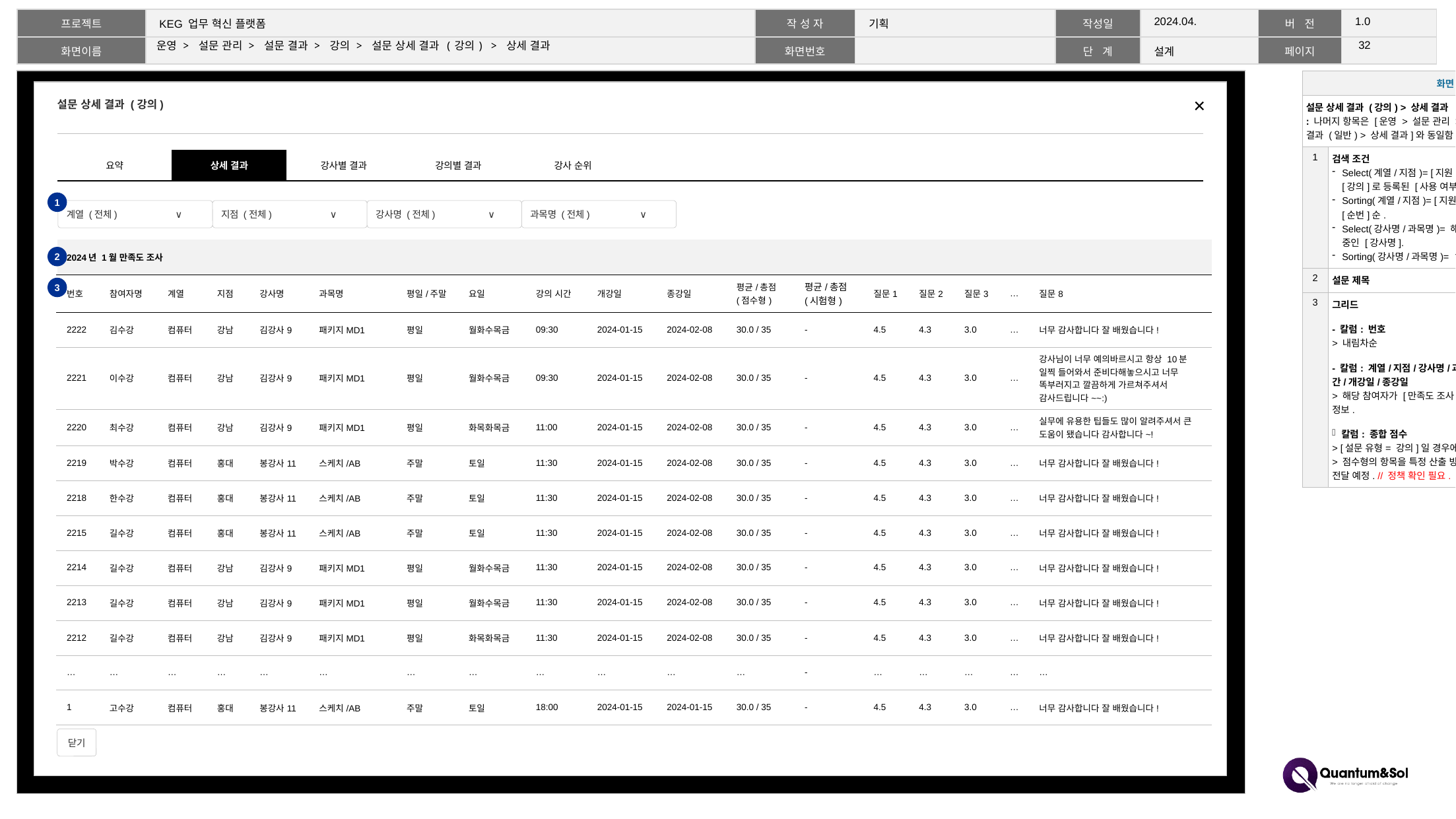

32

# 운영 > 설문 관리 > 설문 결과 > 강의 > 설문 상세 결과 (강의) > 상세 결과
| 화면 설명 |  |
| --- | --- |
| 설문 상세 결과 (강의) > 상세 결과 : 나머지 항목은 [운영 > 설문 관리 > 설문 결과 > 일반 > 설문 상세 결과 (일반) > 상세 결과]와 동일함. |  |
| 1 | 검색 조건 Select(계열/지점)= [지원 > 인사 > 조직 관리 > 조직]에서 [강의]로 등록된 [사용 여부=사용]인 계열/지점 목록. Sorting(계열/지점)= [지원 > 인사 > 조직 관리 > 조직]의 [순번]순. Select(강사명/과목명)= 해당 [계열], [지점]에 소속된 재직 중인 [강사명]. Sorting(강사명/과목명)= ㄱㄴㄷ순. |
| 2 | 설문 제목 |
| 3 | 그리드 - 칼럼: 번호 > 내림차순 - 칼럼: 계열/지점/강사명/과목명/평일주말/요일/강의 시간/개강일/종강일 > 해당 참여자가 [만족도 조사] 버튼을 눌러 설문에 참여한 [강의] 정보. 칼럼: 종합 점수 > [설문 유형= 강의]일 경우에만 존재하는 항목. > 점수형의 항목을 특정 산출 방식에 따라 추출하는 값. 산출식 추후 전달 예정. // 정책 확인 필요. |
설문 상세 결과 (강의)
닫기
| 요약 | 상세 결과 | 강사별 결과 | 강의별 결과 | 강사 순위 |  |  |  |  |  |
| --- | --- | --- | --- | --- | --- | --- | --- | --- | --- |
1
계열 (전체)                      ∨
지점 (전체)                      ∨
강사명 (전체)                    ∨
과목명 (전체)                   ∨
| 2024년 1월 만족도 조사 |  |  |  |  |  |  |  |  |  |  |  |  |  |  |  |  |  |
| --- | --- | --- | --- | --- | --- | --- | --- | --- | --- | --- | --- | --- | --- | --- | --- | --- | --- |
| 번호 | 참여자명 | 계열 | 지점 | 강사명 | 과목명 | 평일/주말 | 요일 | 강의 시간 | 개강일 | 종강일 | 평균/총점 (점수형) | 평균/총점 (시험형) | 질문1 | 질문2 | 질문3 | … | 질문8 |
| 2222 | 김수강 | 컴퓨터 | 강남 | 김강사9 | 패키지MD1 | 평일 | 월화수목금 | 09:30 | 2024-01-15 | 2024-02-08 | 30.0 / 35 | - | 4.5 | 4.3 | 3.0 | … | 너무 감사합니다 잘 배웠습니다! |
| 2221 | 이수강 | 컴퓨터 | 강남 | 김강사9 | 패키지MD1 | 평일 | 월화수목금 | 09:30 | 2024-01-15 | 2024-02-08 | 30.0 / 35 | - | 4.5 | 4.3 | 3.0 | … | 강사님이 너무 예의바르시고 항상 10분 일찍 들어와서 준비다해놓으시고 너무 똑부러지고 깔끔하게 가르쳐주셔서 감사드립니다~~:) |
| 2220 | 최수강 | 컴퓨터 | 강남 | 김강사9 | 패키지MD1 | 평일 | 화목화목금 | 11:00 | 2024-01-15 | 2024-02-08 | 30.0 / 35 | - | 4.5 | 4.3 | 3.0 | … | 실무에 유용한 팁들도 많이 알려주셔서 큰 도움이 됐습니다 감사합니다~! |
| 2219 | 박수강 | 컴퓨터 | 홍대 | 봉강사11 | 스케치/AB | 주말 | 토일 | 11:30 | 2024-01-15 | 2024-02-08 | 30.0 / 35 | - | 4.5 | 4.3 | 3.0 | … | 너무 감사합니다 잘 배웠습니다! |
| 2218 | 한수강 | 컴퓨터 | 홍대 | 봉강사11 | 스케치/AB | 주말 | 토일 | 11:30 | 2024-01-15 | 2024-02-08 | 30.0 / 35 | - | 4.5 | 4.3 | 3.0 | … | 너무 감사합니다 잘 배웠습니다! |
| 2215 | 길수강 | 컴퓨터 | 홍대 | 봉강사11 | 스케치/AB | 주말 | 토일 | 11:30 | 2024-01-15 | 2024-02-08 | 30.0 / 35 | - | 4.5 | 4.3 | 3.0 | … | 너무 감사합니다 잘 배웠습니다! |
| 2214 | 길수강 | 컴퓨터 | 강남 | 김강사9 | 패키지MD1 | 평일 | 월화수목금 | 11:30 | 2024-01-15 | 2024-02-08 | 30.0 / 35 | - | 4.5 | 4.3 | 3.0 | … | 너무 감사합니다 잘 배웠습니다! |
| 2213 | 길수강 | 컴퓨터 | 강남 | 김강사9 | 패키지MD1 | 평일 | 월화수목금 | 11:30 | 2024-01-15 | 2024-02-08 | 30.0 / 35 | - | 4.5 | 4.3 | 3.0 | … | 너무 감사합니다 잘 배웠습니다! |
| 2212 | 길수강 | 컴퓨터 | 강남 | 김강사9 | 패키지MD1 | 평일 | 화목화목금 | 11:30 | 2024-01-15 | 2024-02-08 | 30.0 / 35 | - | 4.5 | 4.3 | 3.0 | … | 너무 감사합니다 잘 배웠습니다! |
| … | … | … | … | … | … | … | … | … | … | … | … | - | … | … | … | … | … |
| 1 | 고수강 | 컴퓨터 | 홍대 | 봉강사11 | 스케치/AB | 주말 | 토일 | 18:00 | 2024-01-15 | 2024-01-15 | 30.0 / 35 | - | 4.5 | 4.3 | 3.0 | … | 너무 감사합니다 잘 배웠습니다! |
2
3